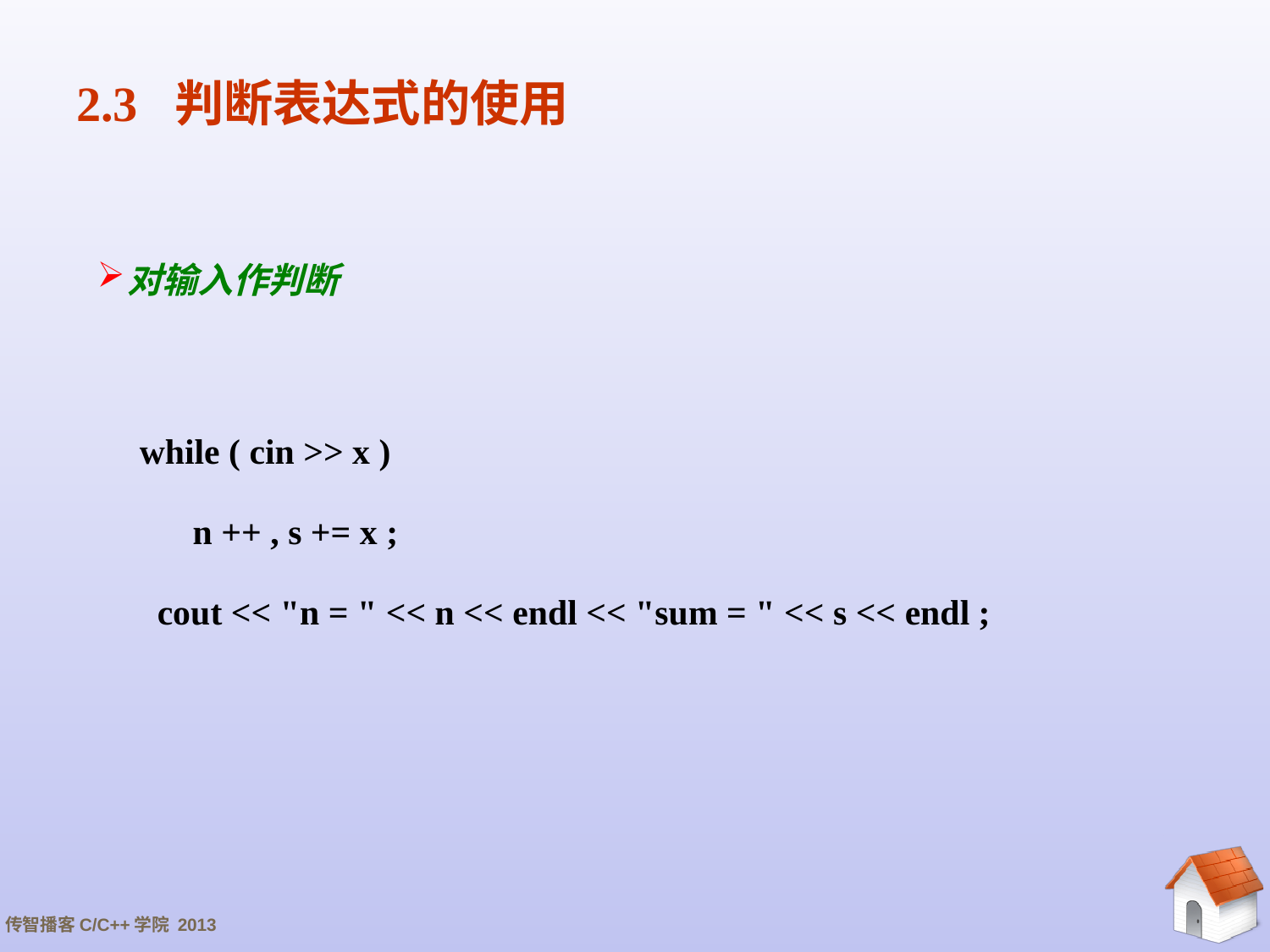

# 2.3  判断表达式的使用
对输入作判断
while ( cin >> x )
      n ++ , s += x ;
  cout << "n = " << n << endl << "sum = " << s << endl ;